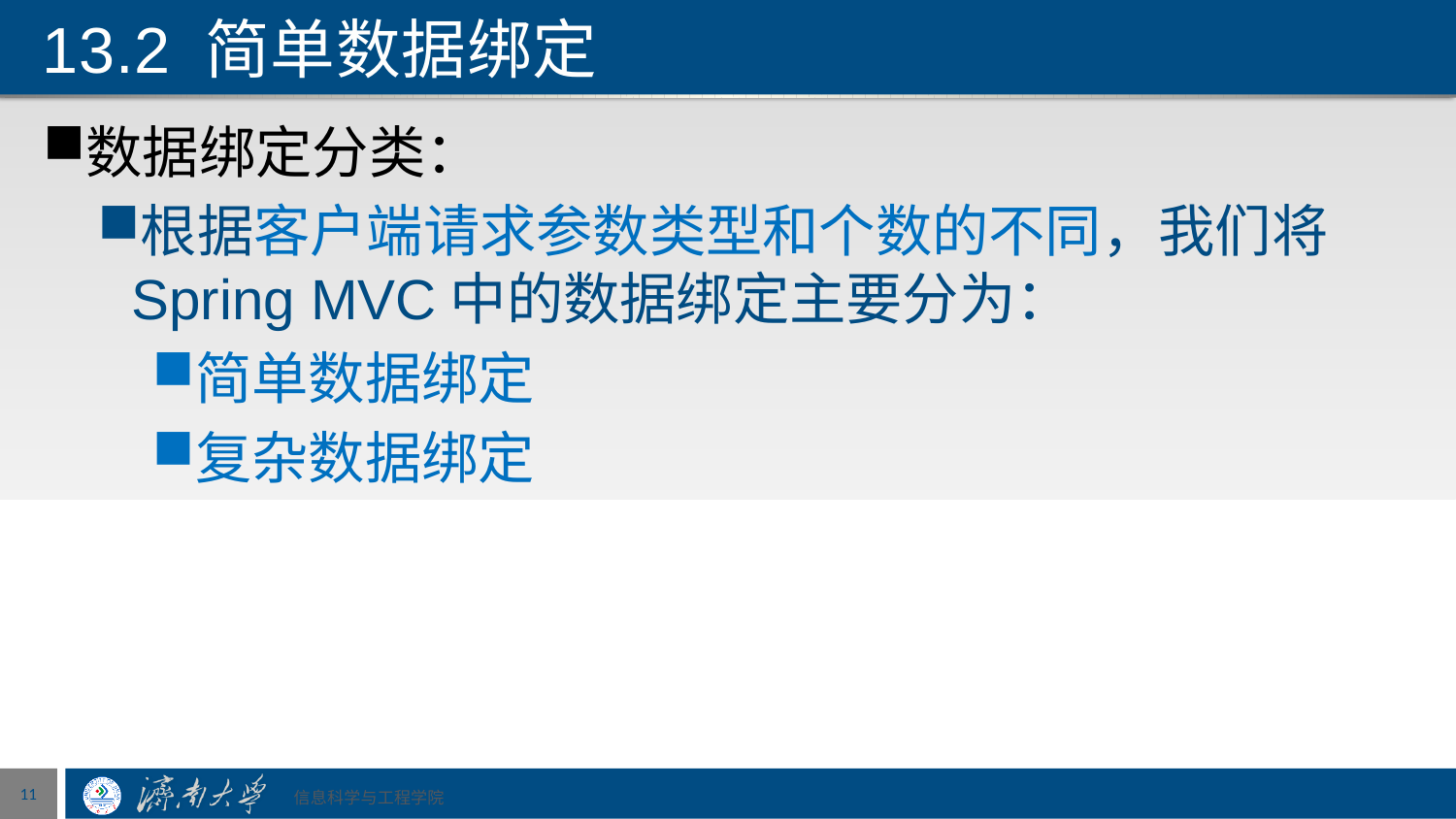

# 13.2 简单数据绑定
数据绑定分类：
根据客户端请求参数类型和个数的不同，我们将Spring MVC中的数据绑定主要分为：
简单数据绑定
复杂数据绑定